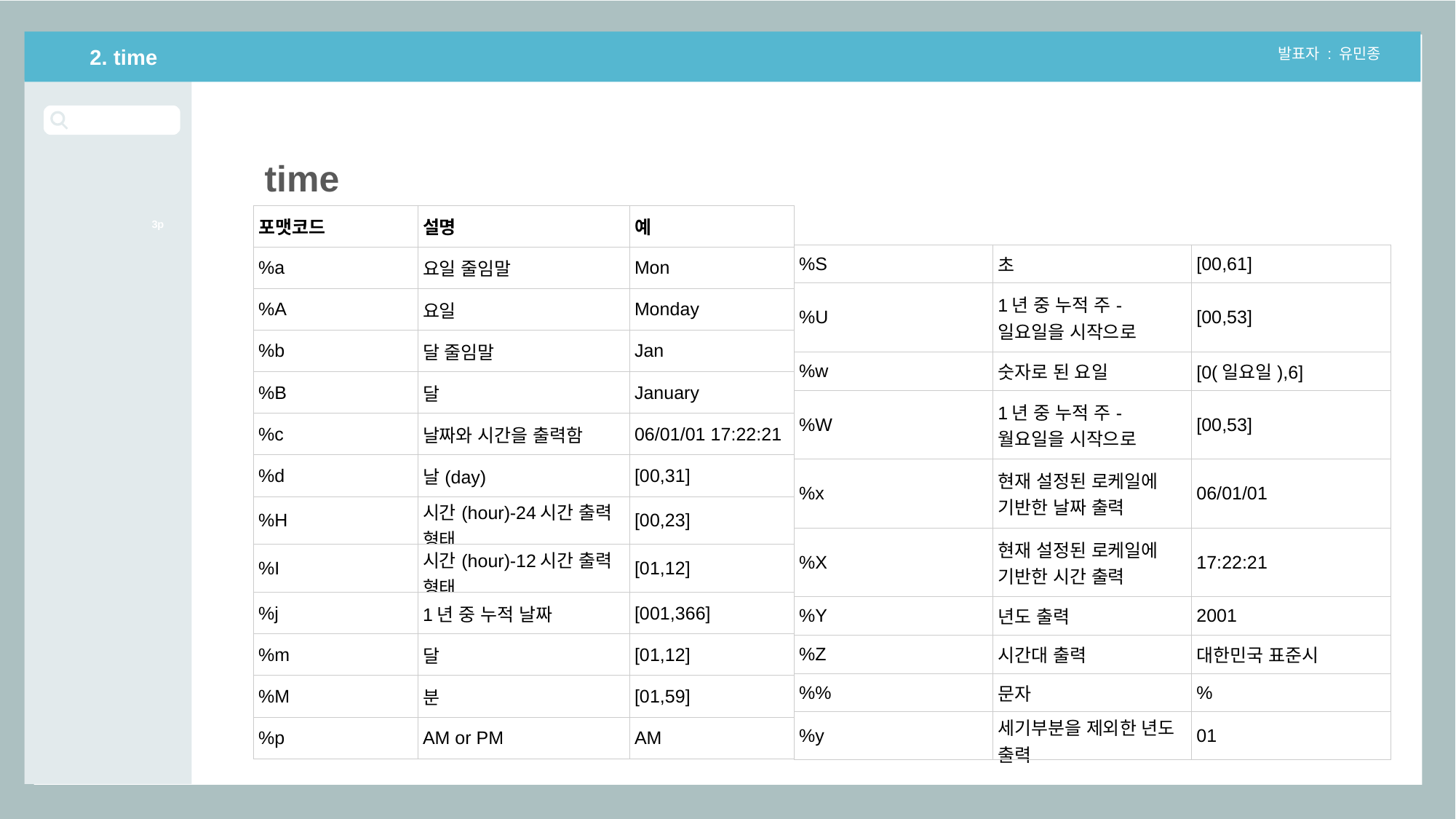

2. time
발표자 : 유민종

time
| 포맷코드 | 설명 | 예 |
| --- | --- | --- |
| %a | 요일 줄임말 | Mon |
| %A | 요일 | Monday |
| %b | 달 줄임말 | Jan |
| %B | 달 | January |
| %c | 날짜와 시간을 출력함 | 06/01/01 17:22:21 |
| %d | 날(day) | [00,31] |
| %H | 시간(hour)-24시간 출력 형태 | [00,23] |
| %I | 시간(hour)-12시간 출력 형태 | [01,12] |
| %j | 1년 중 누적 날짜 | [001,366] |
| %m | 달 | [01,12] |
| %M | 분 | [01,59] |
| %p | AM or PM | AM |
3p
| %S | 초 | [00,61] |
| --- | --- | --- |
| %U | 1년 중 누적 주-일요일을 시작으로 | [00,53] |
| %w | 숫자로 된 요일 | [0(일요일),6] |
| %W | 1년 중 누적 주-월요일을 시작으로 | [00,53] |
| %x | 현재 설정된 로케일에 기반한 날짜 출력 | 06/01/01 |
| %X | 현재 설정된 로케일에 기반한 시간 출력 | 17:22:21 |
| %Y | 년도 출력 | 2001 |
| %Z | 시간대 출력 | 대한민국 표준시 |
| %% | 문자 | % |
| %y | 세기부분을 제외한 년도 출력 | 01 |